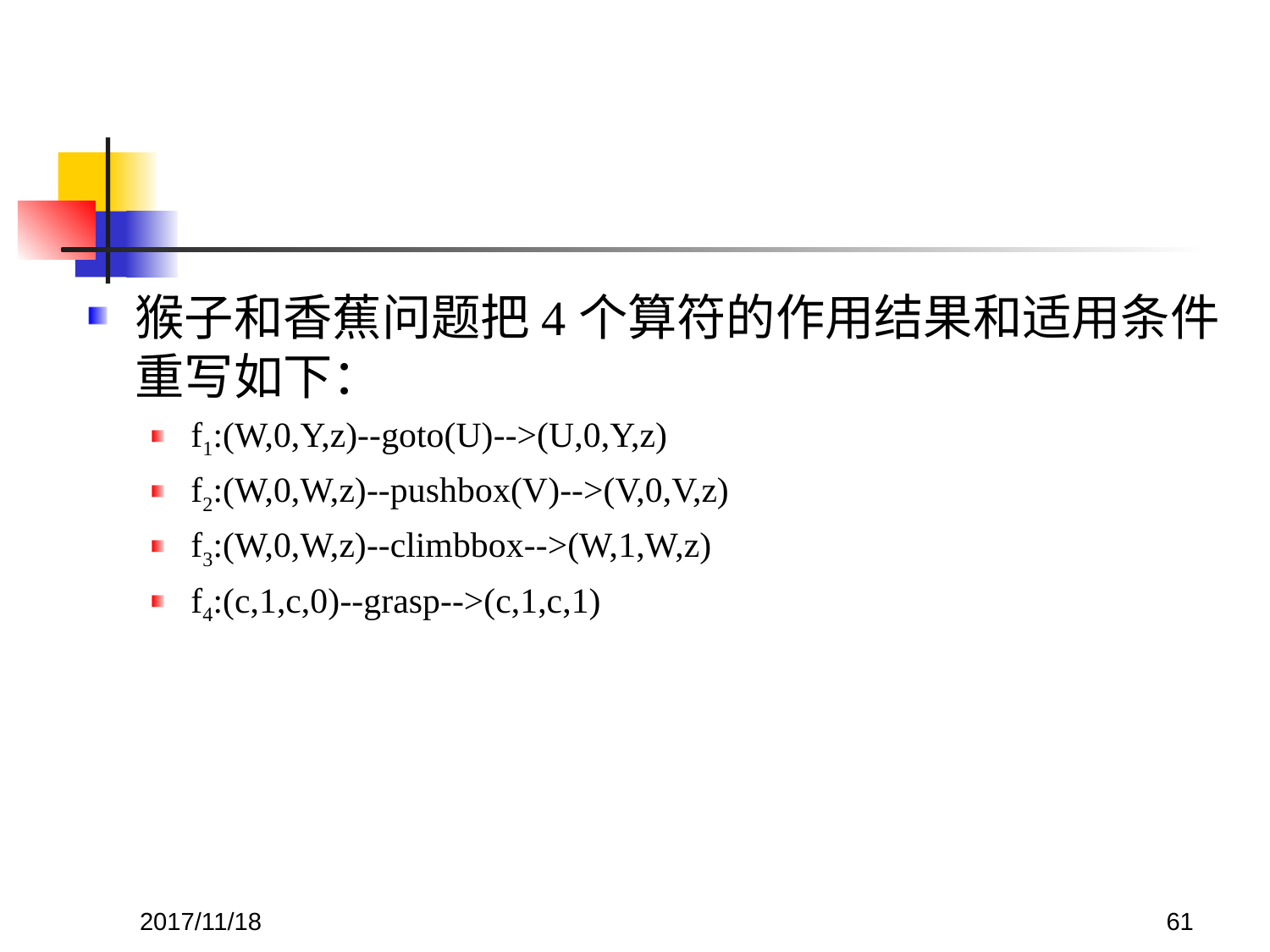

#
猴子和香蕉问题把4个算符的作用结果和适用条件重写如下：
f1:(W,0,Y,z)--goto(U)-->(U,0,Y,z)
f2:(W,0,W,z)--pushbox(V)-->(V,0,V,z)
f3:(W,0,W,z)--climbbox-->(W,1,W,z)
f4:(c,1,c,0)--grasp-->(c,1,c,1)
2017/11/18
61